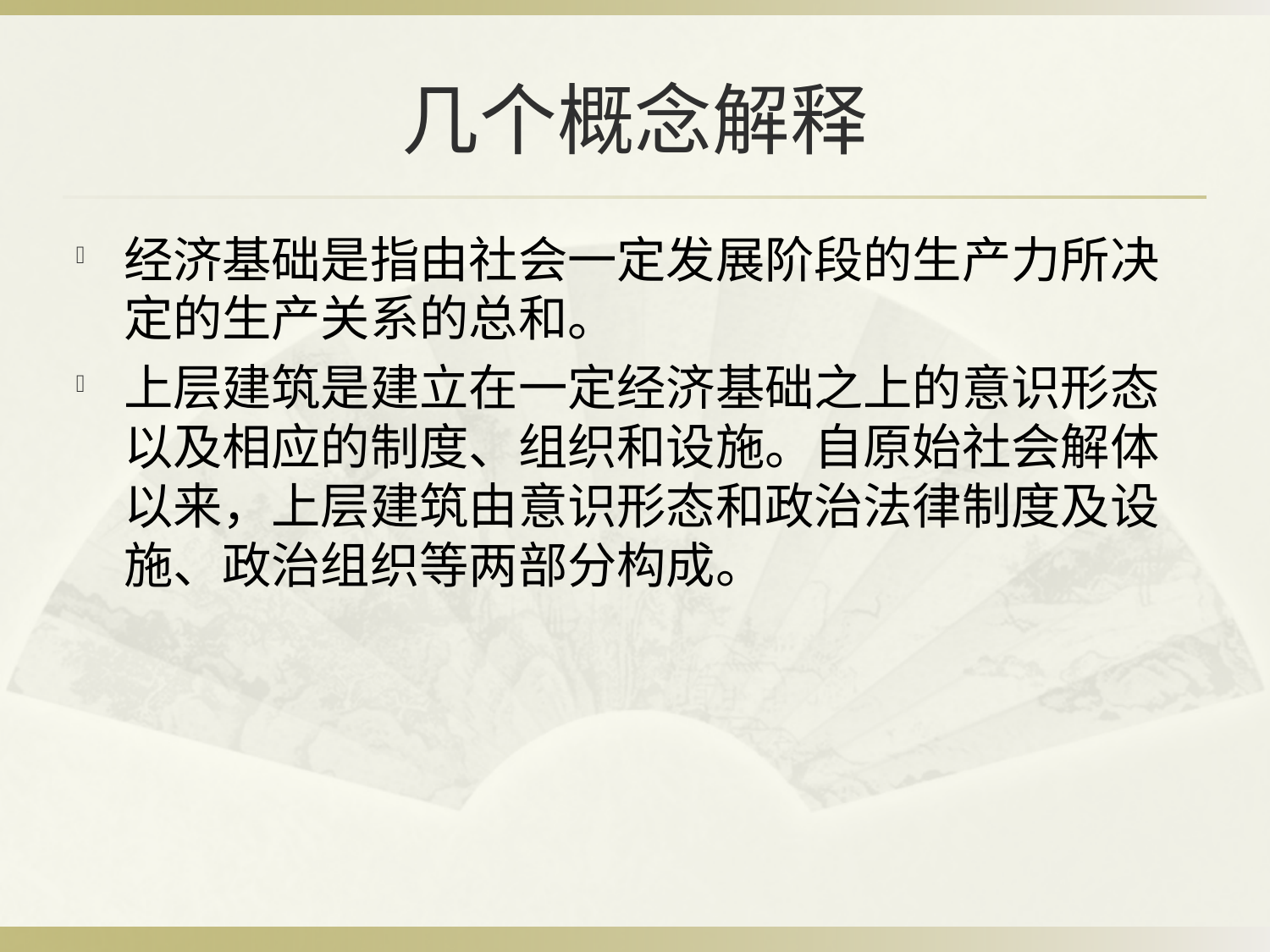

# 几个概念解释
经济基础是指由社会一定发展阶段的生产力所决定的生产关系的总和。
上层建筑是建立在一定经济基础之上的意识形态以及相应的制度、组织和设施。自原始社会解体以来，上层建筑由意识形态和政治法律制度及设施、政治组织等两部分构成。